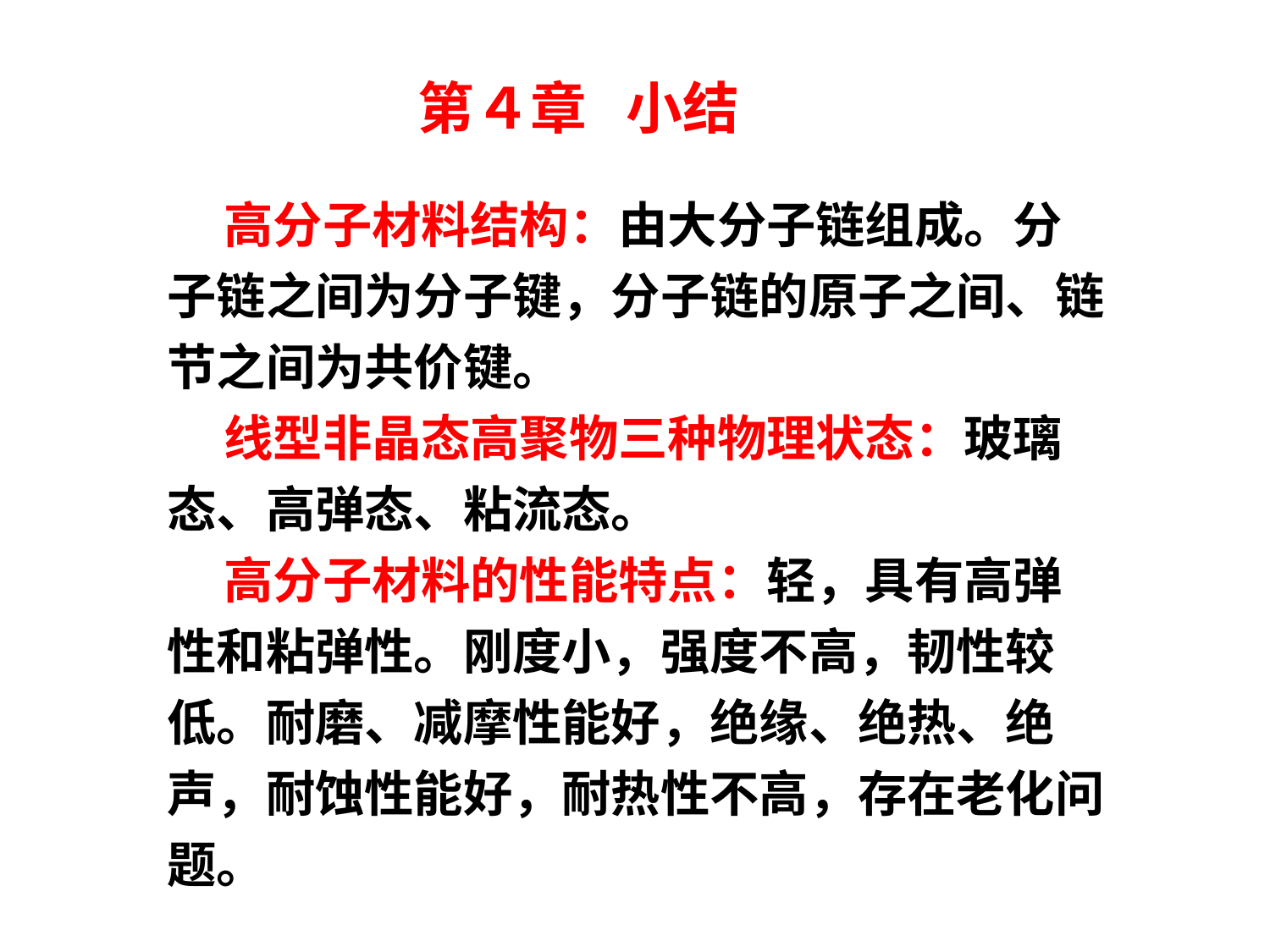

第４章   小结
    高分子材料结构：由大分子链组成。分子链之间为分子键，分子链的原子之间、链节之间为共价键。
    线型非晶态高聚物三种物理状态：玻璃态、高弹态、粘流态。
    高分子材料的性能特点：轻，具有高弹性和粘弹性。刚度小，强度不高，韧性较低。耐磨、减摩性能好，绝缘、绝热、绝声，耐蚀性能好，耐热性不高，存在老化问题。